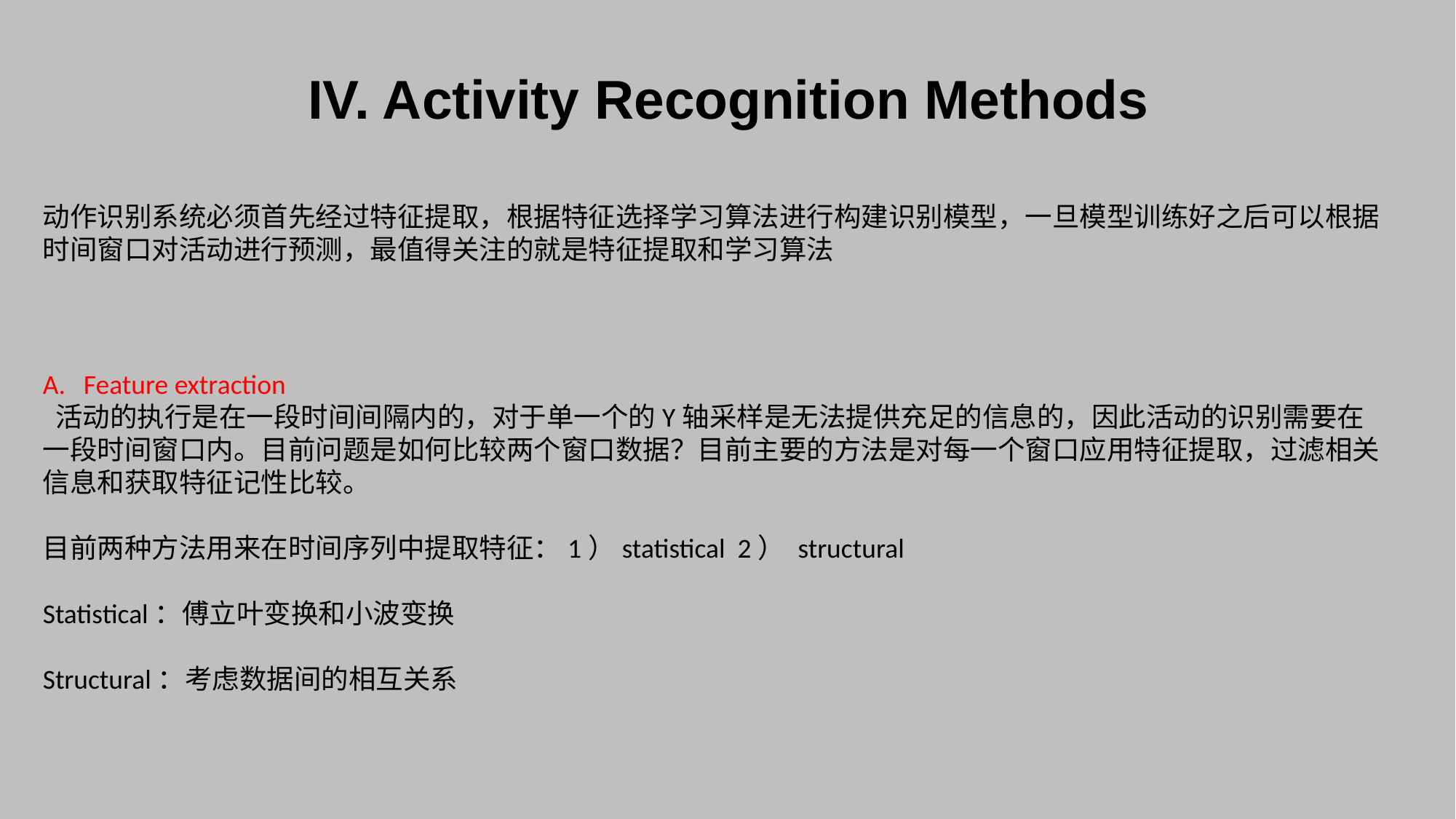

IV. Activity Recognition Methods
动作识别系统必须首先经过特征提取，根据特征选择学习算法进行构建识别模型，一旦模型训练好之后可以根据时间窗口对活动进行预测，最值得关注的就是特征提取和学习算法
Feature extraction
 活动的执行是在一段时间间隔内的，对于单一个的Y轴采样是无法提供充足的信息的，因此活动的识别需要在一段时间窗口内。目前问题是如何比较两个窗口数据？目前主要的方法是对每一个窗口应用特征提取，过滤相关信息和获取特征记性比较。

目前两种方法用来在时间序列中提取特征：1）statistical  2） structural

Statistical：傅立叶变换和小波变换

Structural：考虑数据间的相互关系